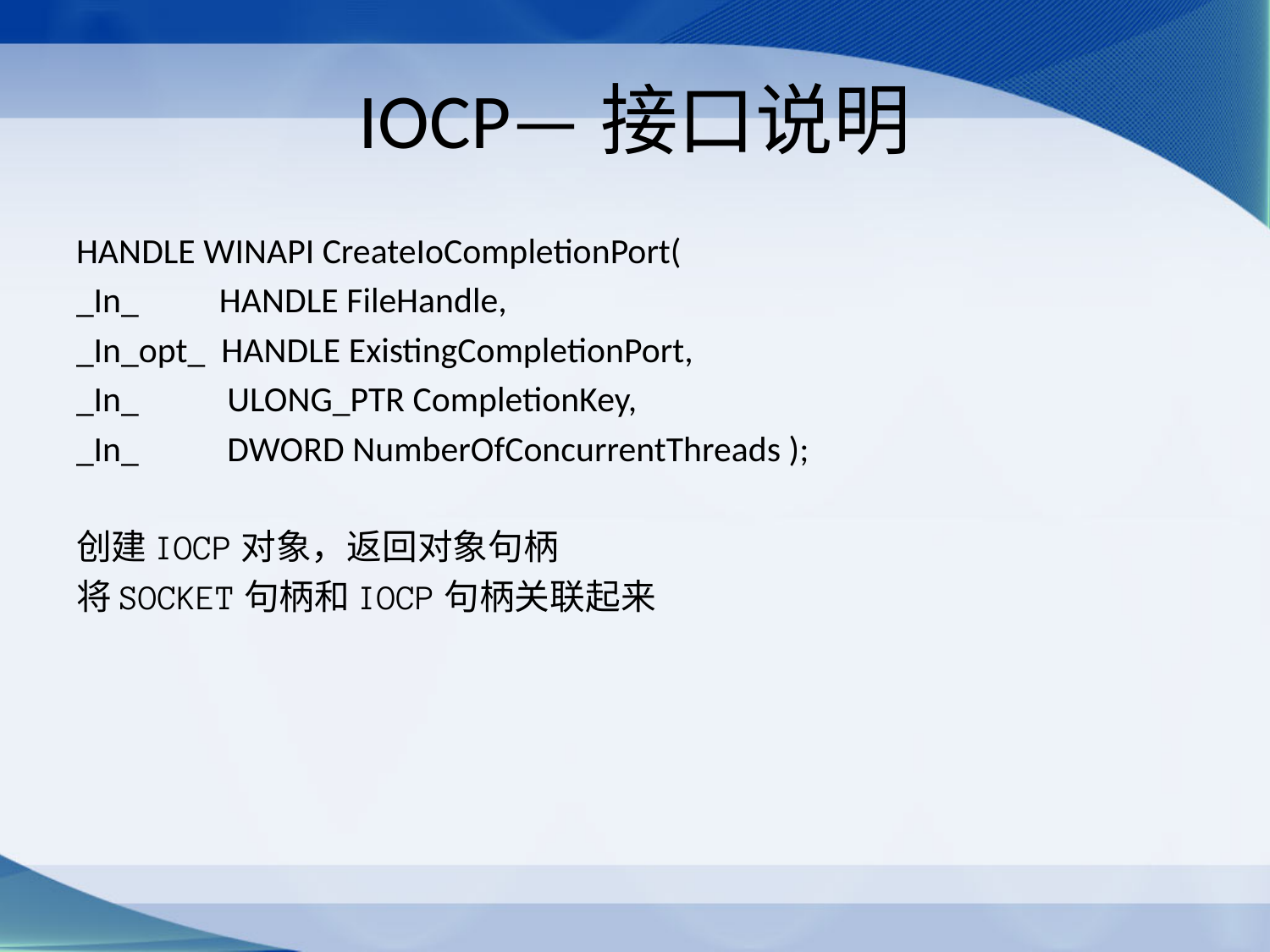

# IOCP—接口说明
HANDLE WINAPI CreateIoCompletionPort(
_In_      	  HANDLE FileHandle,
_In_opt_  HANDLE ExistingCompletionPort,
_In_     	   ULONG_PTR CompletionKey,
_In_      	   DWORD NumberOfConcurrentThreads );

创建IOCP对象，返回对象句柄
将SOCKET句柄和IOCP句柄关联起来